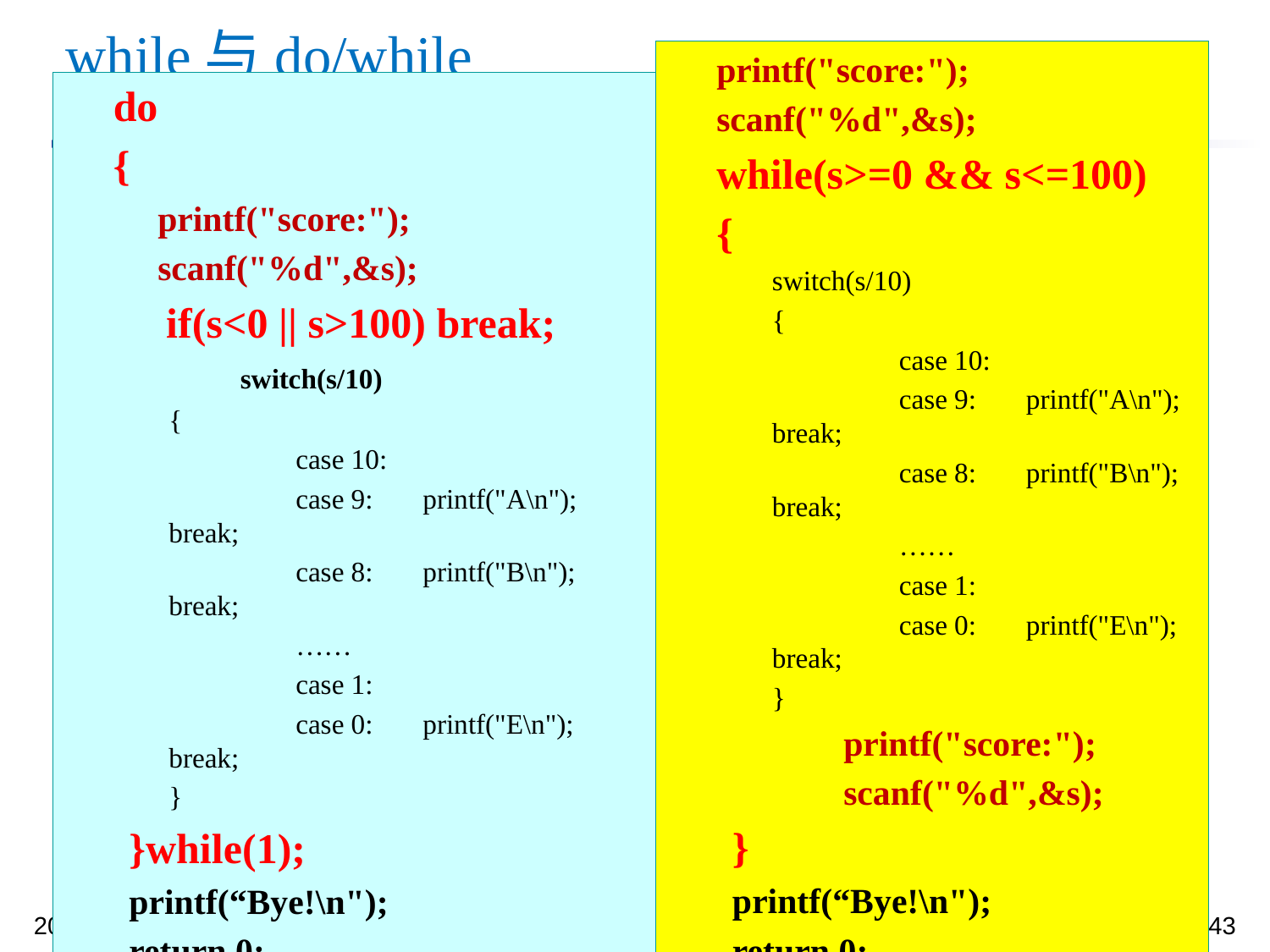

while与do/while
	printf("score:");
	scanf("%d",&s);
	while(s>=0 && s<=100)
	{
	switch(s/10)
	{
		case 10:
		case 9: 	printf("A\n"); break;
		case 8: 	printf("B\n"); break;
		……
		case 1:
		case 0: 	printf("E\n"); break;
	}
		printf("score:");
		scanf("%d",&s);
}
printf(“Bye!\n");
return 0;
	do
	{
	     printf("score:");
	     scanf("%d",&s);
	     if(s<0 || s>100) break;
		switch(s/10)
	{
		case 10:
		case 9: 	printf("A\n"); break;
		case 8: 	printf("B\n"); break;
		……
		case 1:
		case 0: 	printf("E\n"); break;
	}
}while(1);
printf(“Bye!\n");
return 0;
2023/10/31
王化雨 whuayu000@163.com 13306442222
10/43